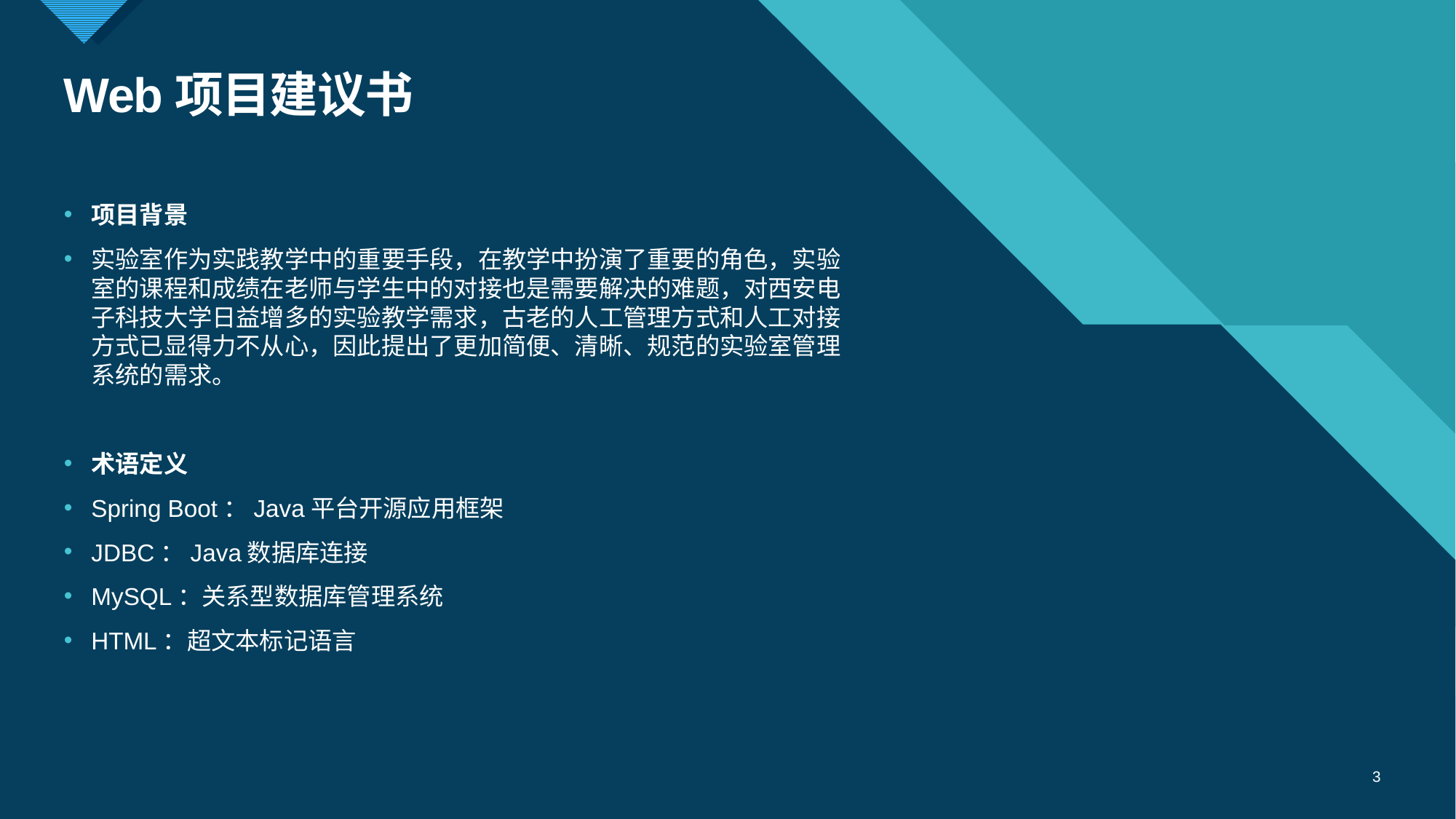

# Web项目建议书
项目背景
实验室作为实践教学中的重要手段，在教学中扮演了重要的角色，实验室的课程和成绩在老师与学生中的对接也是需要解决的难题，对西安电子科技大学日益增多的实验教学需求，古老的人工管理方式和人工对接方式已显得力不从心，因此提出了更加简便、清晰、规范的实验室管理系统的需求。

术语定义
Spring Boot：Java平台开源应用框架
JDBC：Java数据库连接
MySQL：关系型数据库管理系统
HTML：超文本标记语言

3